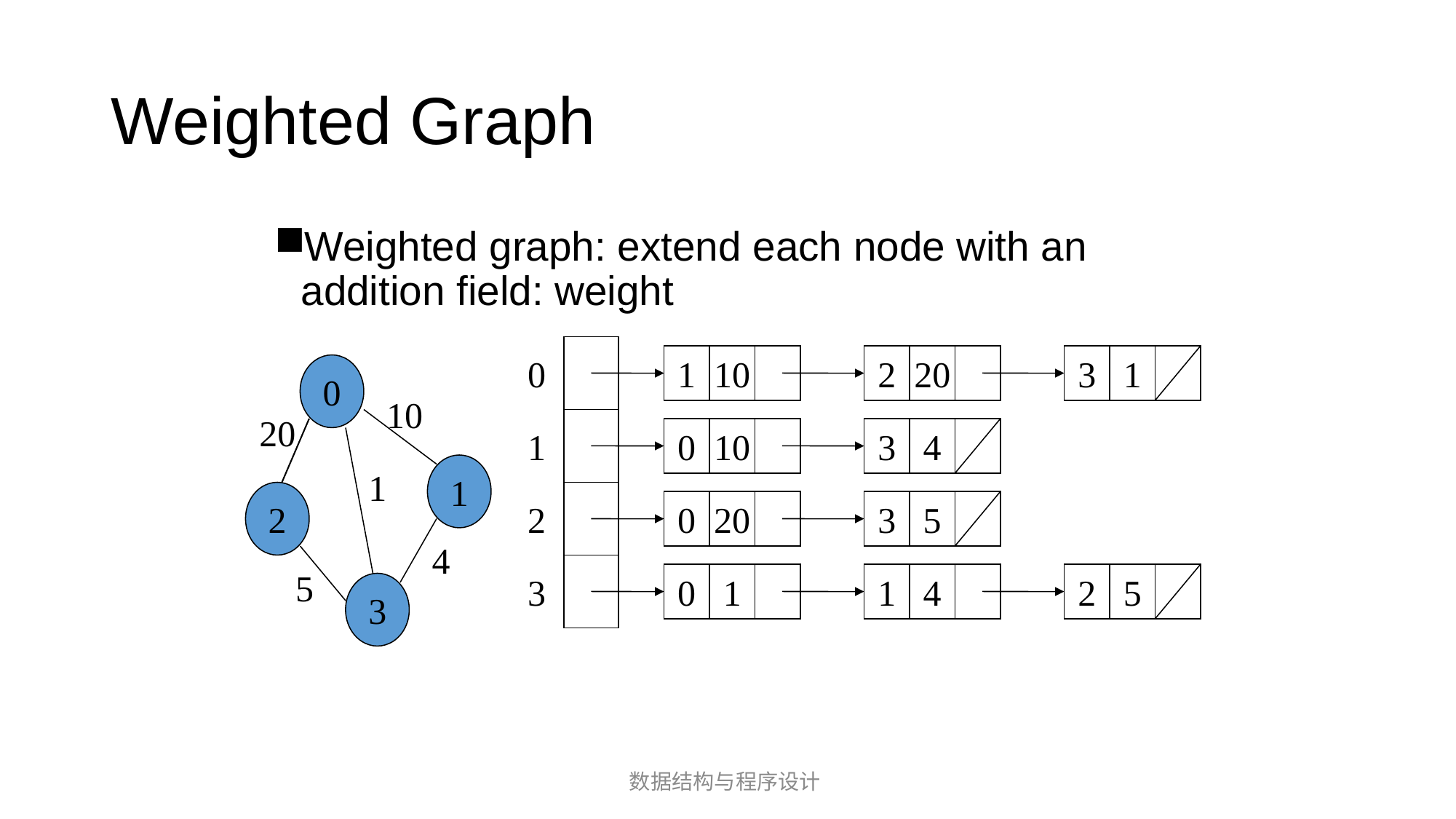

# Weighted Graph
Weighted graph: extend each node with an addition field: weight
0

1
10

2
20

3
1

0

10
20

1

0
10

3
4

1
1
2
2

0
20

3
5

4

3

5
0
1

1
4

2
5

3

数据结构与程序设计
25